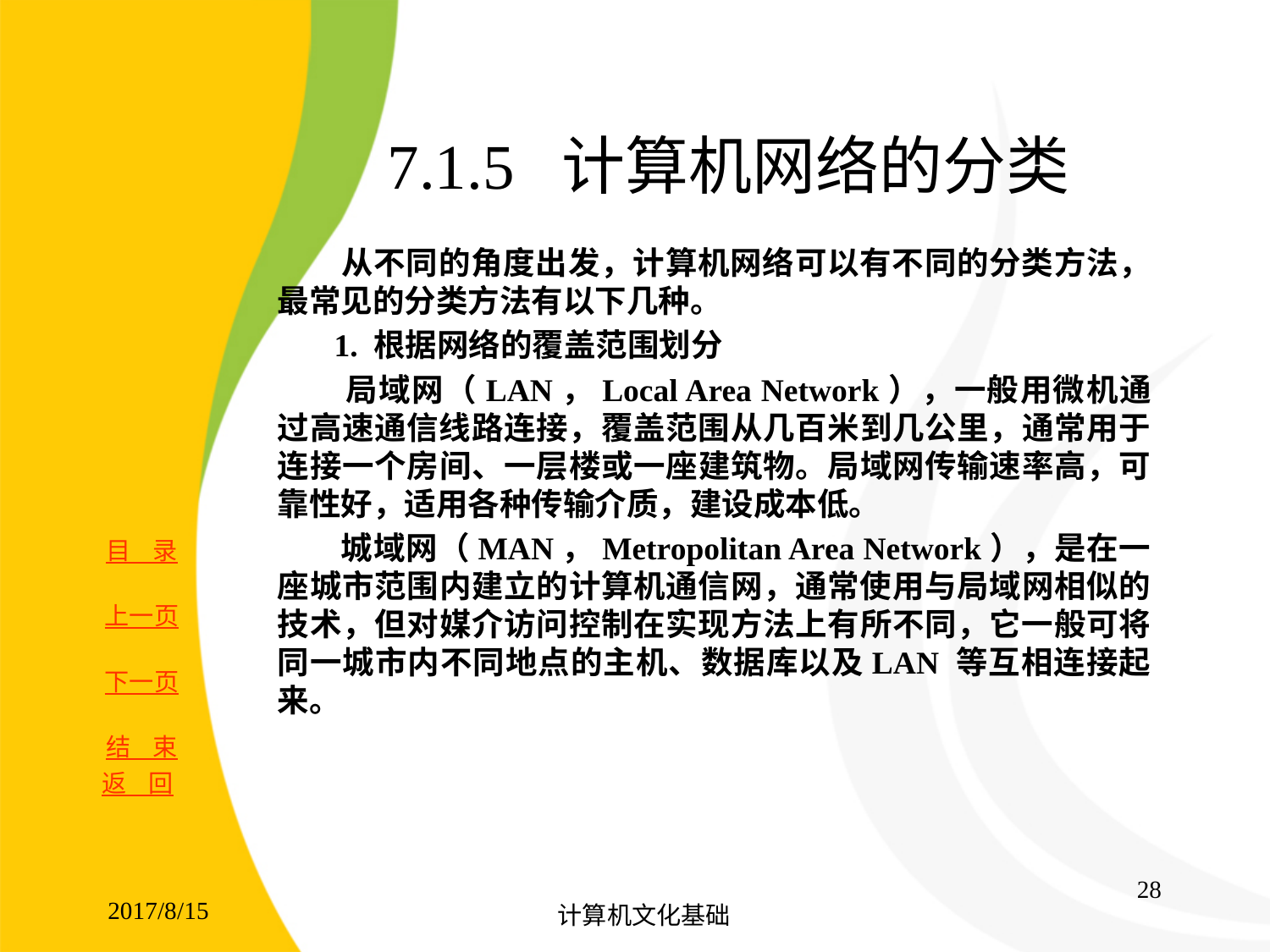

# 7.1.5  计算机网络的分类
       从不同的角度出发，计算机网络可以有不同的分类方法，最常见的分类方法有以下几种。
       1. 根据网络的覆盖范围划分
       局域网（LAN，Local Area Network），一般用微机通过高速通信线路连接，覆盖范围从几百米到几公里，通常用于连接一个房间、一层楼或一座建筑物。局域网传输速率高，可靠性好，适用各种传输介质，建设成本低。
       城域网（MAN，Metropolitan Area Network），是在一座城市范围内建立的计算机通信网，通常使用与局域网相似的技术，但对媒介访问控制在实现方法上有所不同，它一般可将同一城市内不同地点的主机、数据库以及LAN 等互相连接起来。
返    回
28
2017/8/15